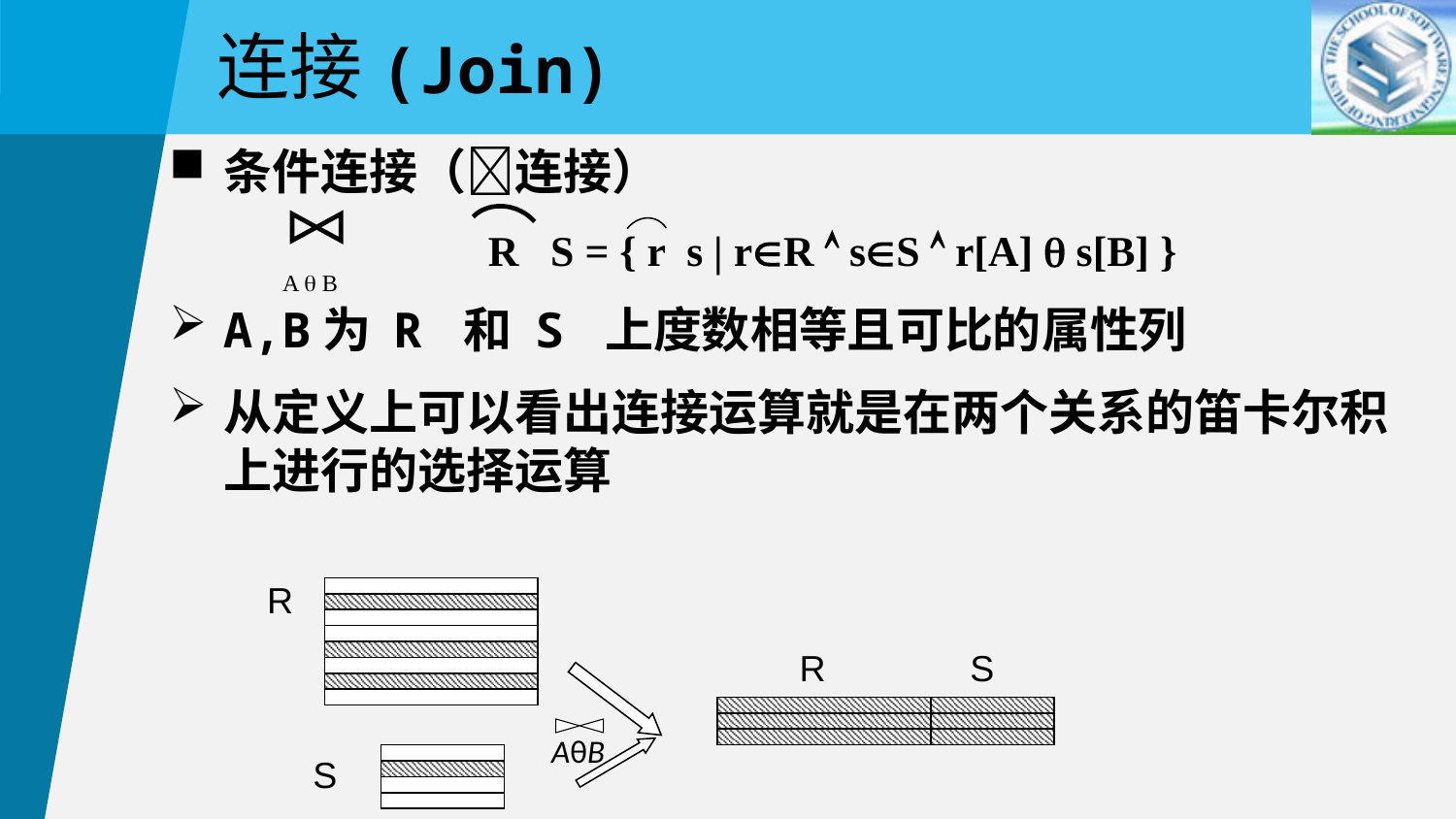

连接(Join)
条件连接（θ连接）
			R   S = { r  s | r∈R ∧ s∈S ∧ r[A] θ s[B] }
A,B为 R 和 S 上度数相等且可比的属性列
从定义上可以看出连接运算就是在两个关系的笛卡尔积上进行的选择运算

A θ B
R

 AθB

S

R
S